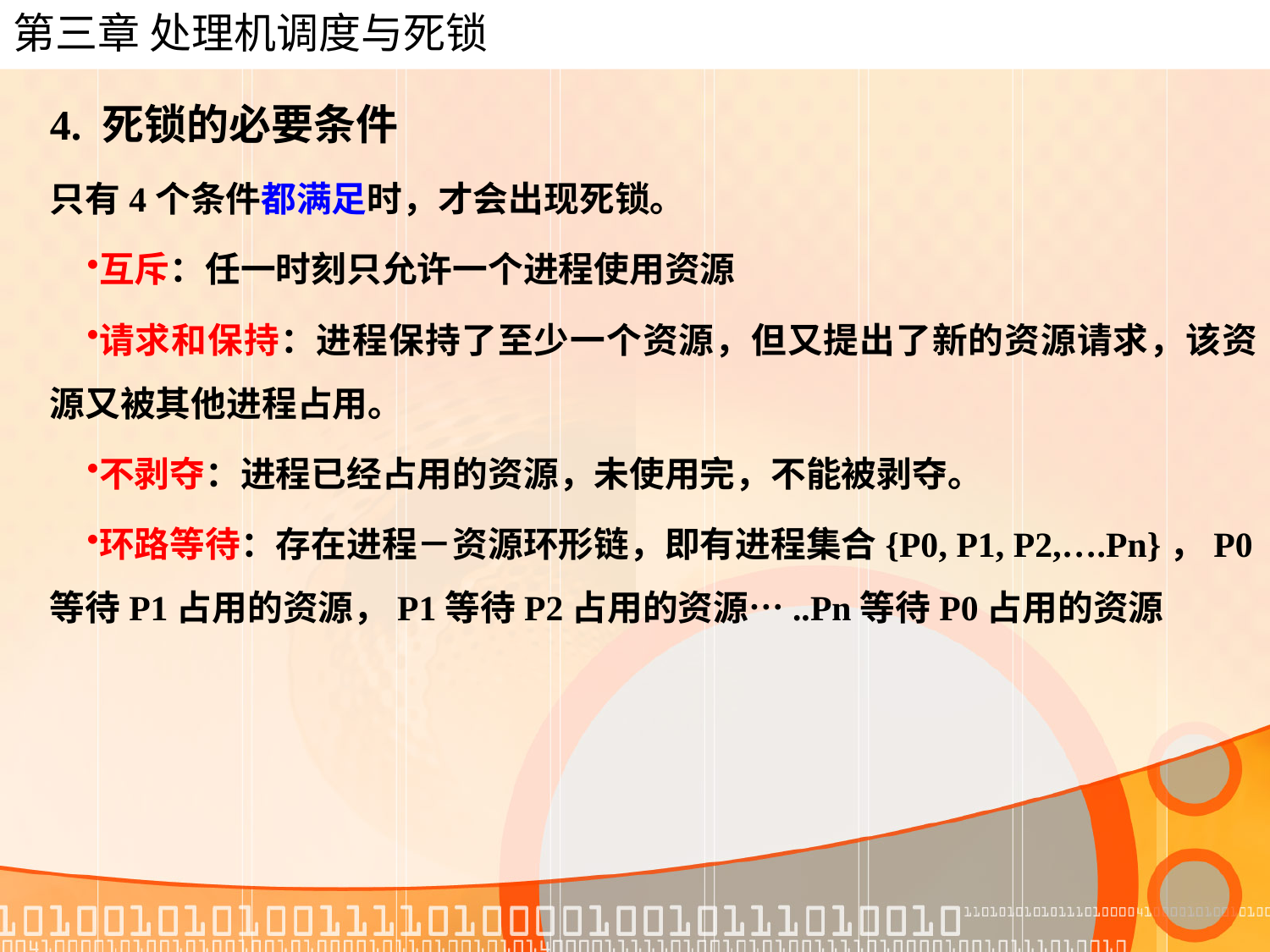

# 第三章 处理机调度与死锁
4. 死锁的必要条件
只有4个条件都满足时，才会出现死锁。
互斥：任一时刻只允许一个进程使用资源
请求和保持：进程保持了至少一个资源，但又提出了新的资源请求，该资源又被其他进程占用。
不剥夺：进程已经占用的资源，未使用完，不能被剥夺。
环路等待：存在进程－资源环形链，即有进程集合{P0, P1, P2,….Pn}，P0等待P1占用的资源，P1等待P2占用的资源…..Pn等待P0占用的资源